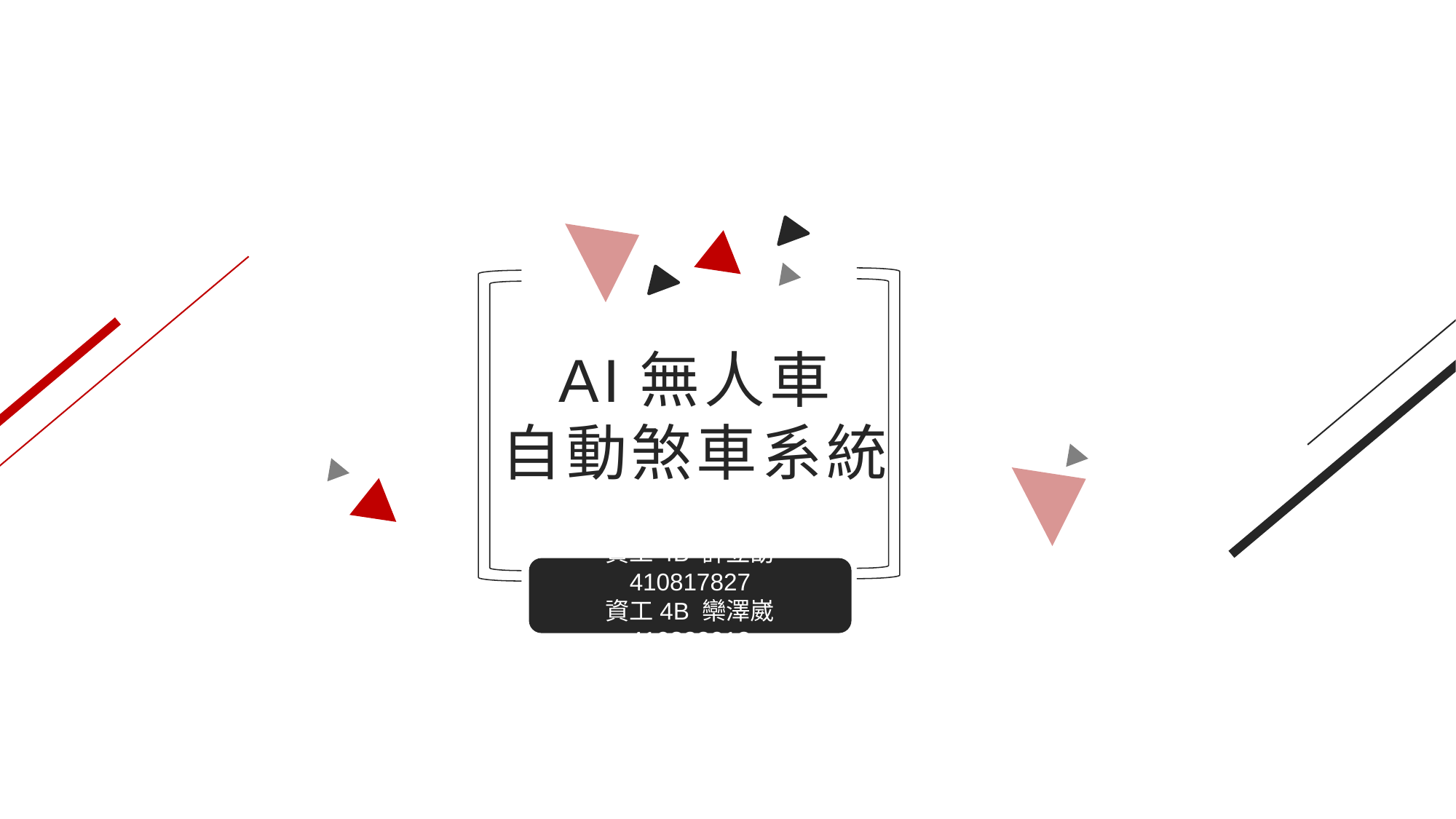

AI無人車
自動煞車系統

資工4B 許立劼 410817827
資工4B 欒澤崴 410822018